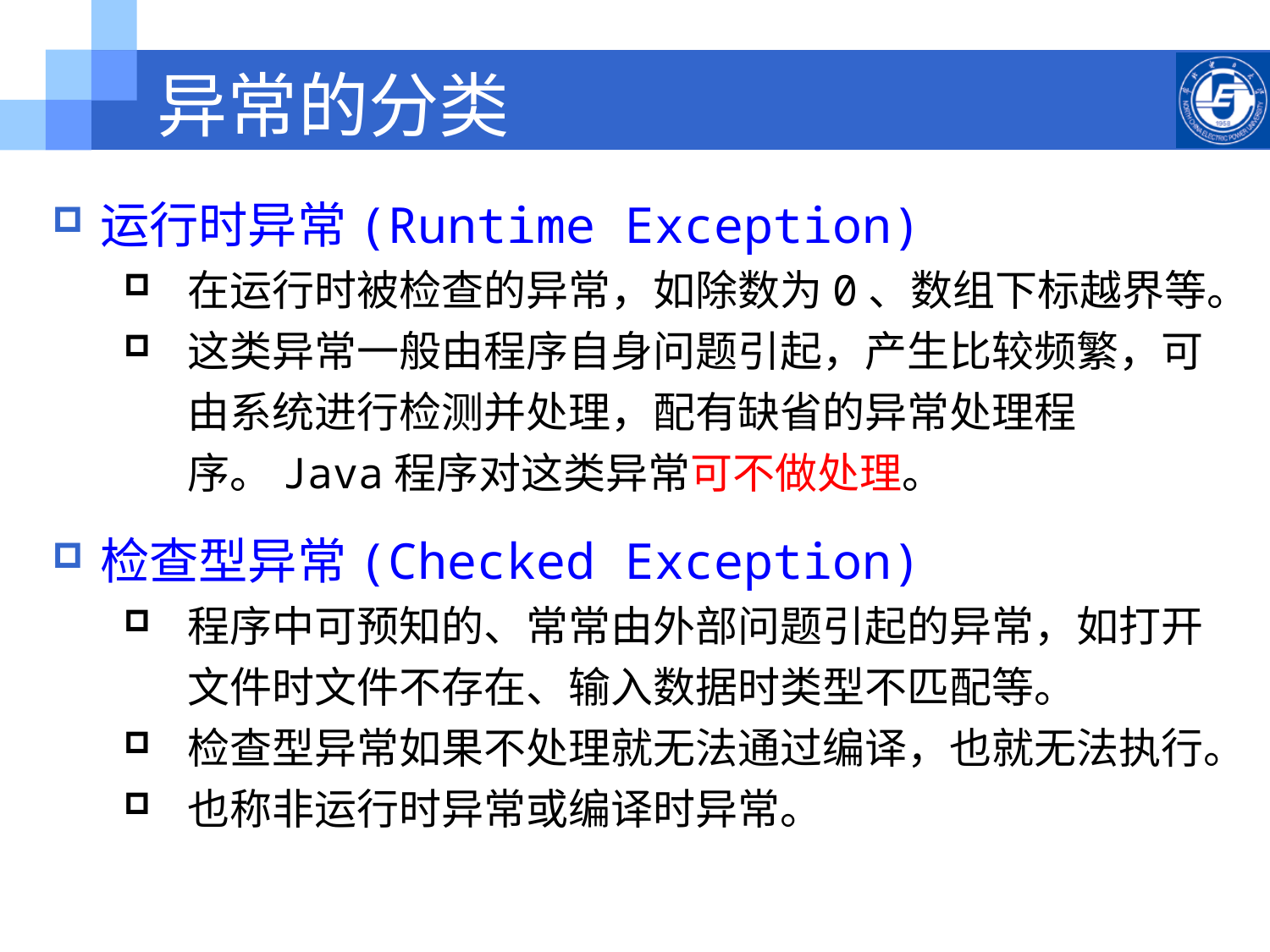

异常的分类
运行时异常(Runtime Exception)
在运行时被检查的异常，如除数为0、数组下标越界等。
这类异常一般由程序自身问题引起，产生比较频繁，可由系统进行检测并处理，配有缺省的异常处理程序。Java程序对这类异常可不做处理。
检查型异常(Checked Exception)
程序中可预知的、常常由外部问题引起的异常，如打开文件时文件不存在、输入数据时类型不匹配等。
检查型异常如果不处理就无法通过编译，也就无法执行。
也称非运行时异常或编译时异常。